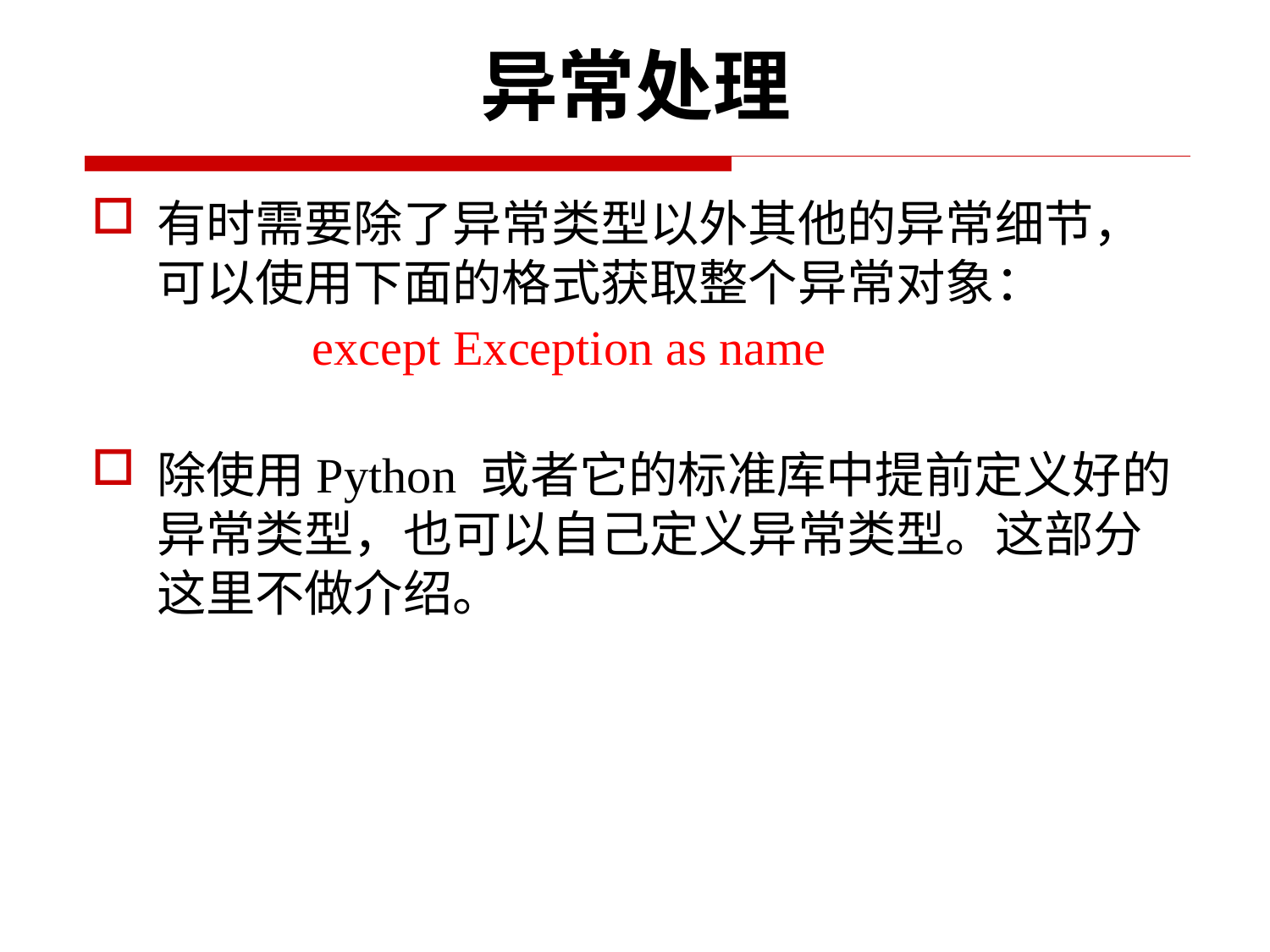

# 异常处理
有时需要除了异常类型以外其他的异常细节，可以使用下面的格式获取整个异常对象：
                  except Exception as name

除使用Python 或者它的标准库中提前定义好的异常类型，也可以自己定义异常类型。这部分这里不做介绍。
104